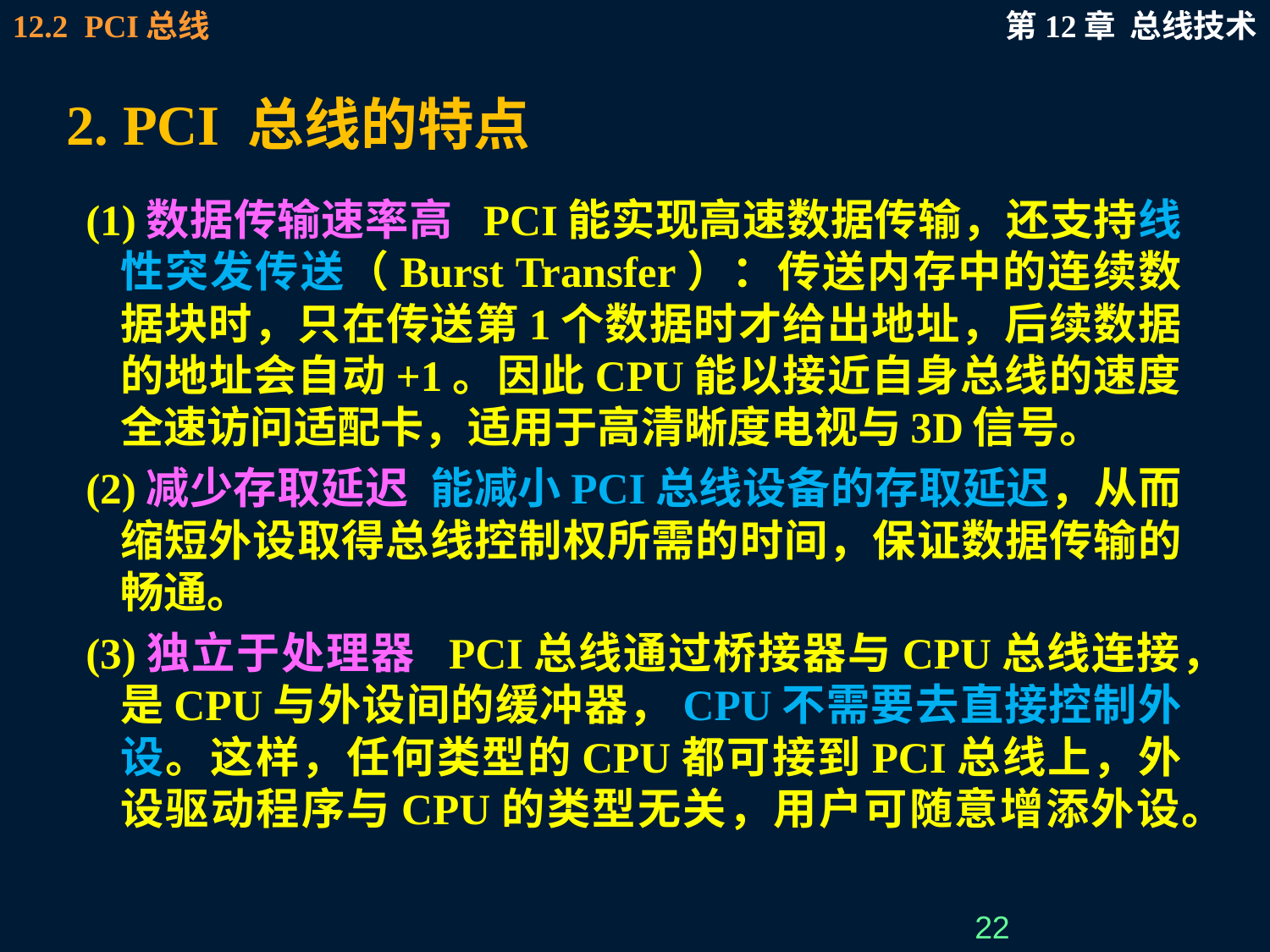

2. PCI 总线的特点
(1)数据传输速率高  PCI能实现高速数据传输，还支持线性突发传送（Burst Transfer）：传送内存中的连续数据块时，只在传送第1个数据时才给出地址，后续数据的地址会自动+1。因此CPU能以接近自身总线的速度全速访问适配卡，适用于高清晰度电视与3D信号。
(2)减少存取延迟  能减小PCI总线设备的存取延迟，从而缩短外设取得总线控制权所需的时间，保证数据传输的畅通。
(3)独立于处理器  PCI总线通过桥接器与CPU总线连接，是CPU与外设间的缓冲器，CPU不需要去直接控制外设。这样，任何类型的CPU都可接到PCI总线上，外设驱动程序与CPU的类型无关，用户可随意增添外设。